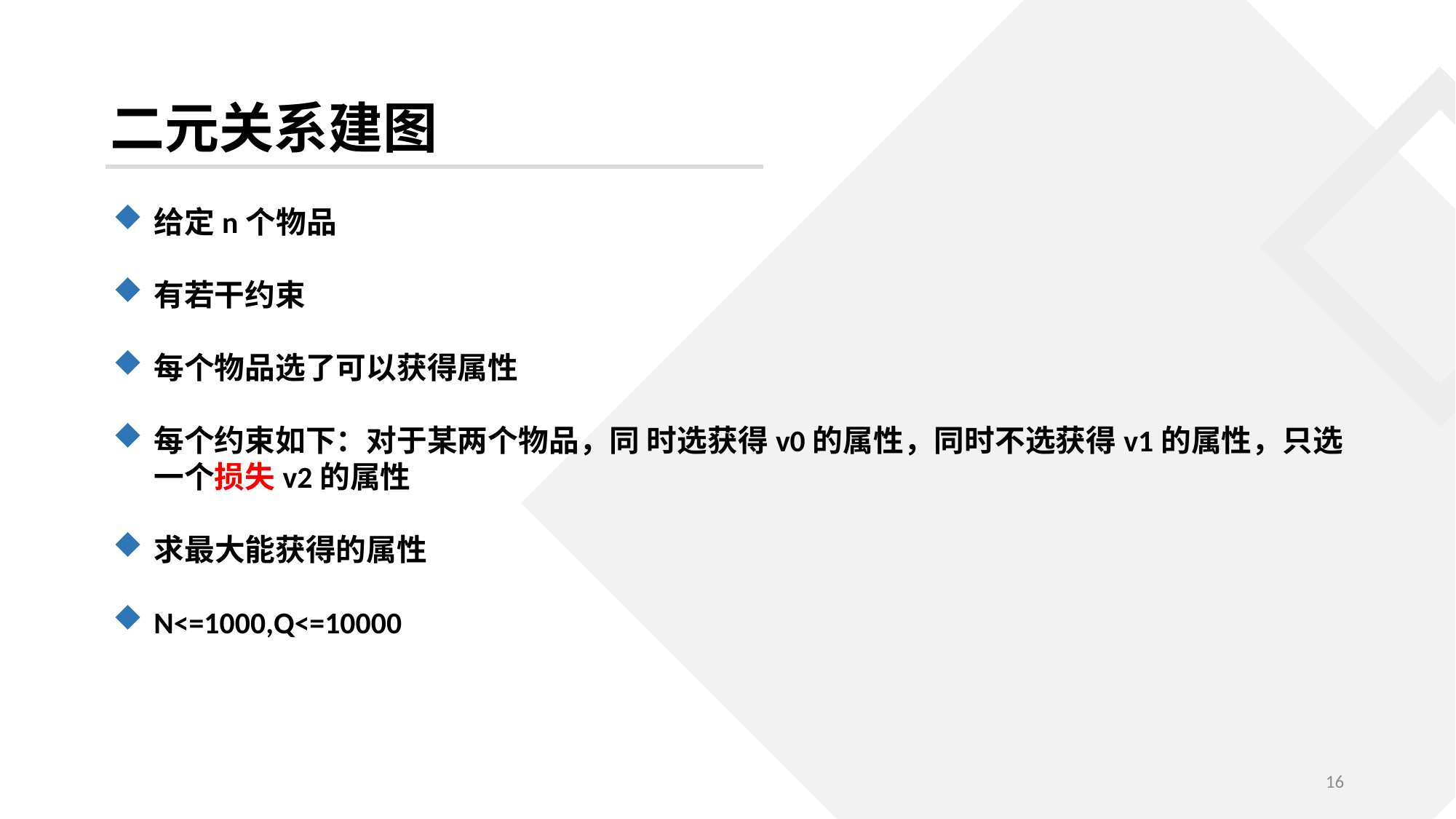

二元关系建图
给定n个物品

有若干约束

每个物品选了可以获得属性

每个约束如下：对于某两个物品，同 时选获得v0的属性，同时不选获得v1的属性，只选一个损失v2的属性

求最大能获得的属性

N<=1000,Q<=10000
16